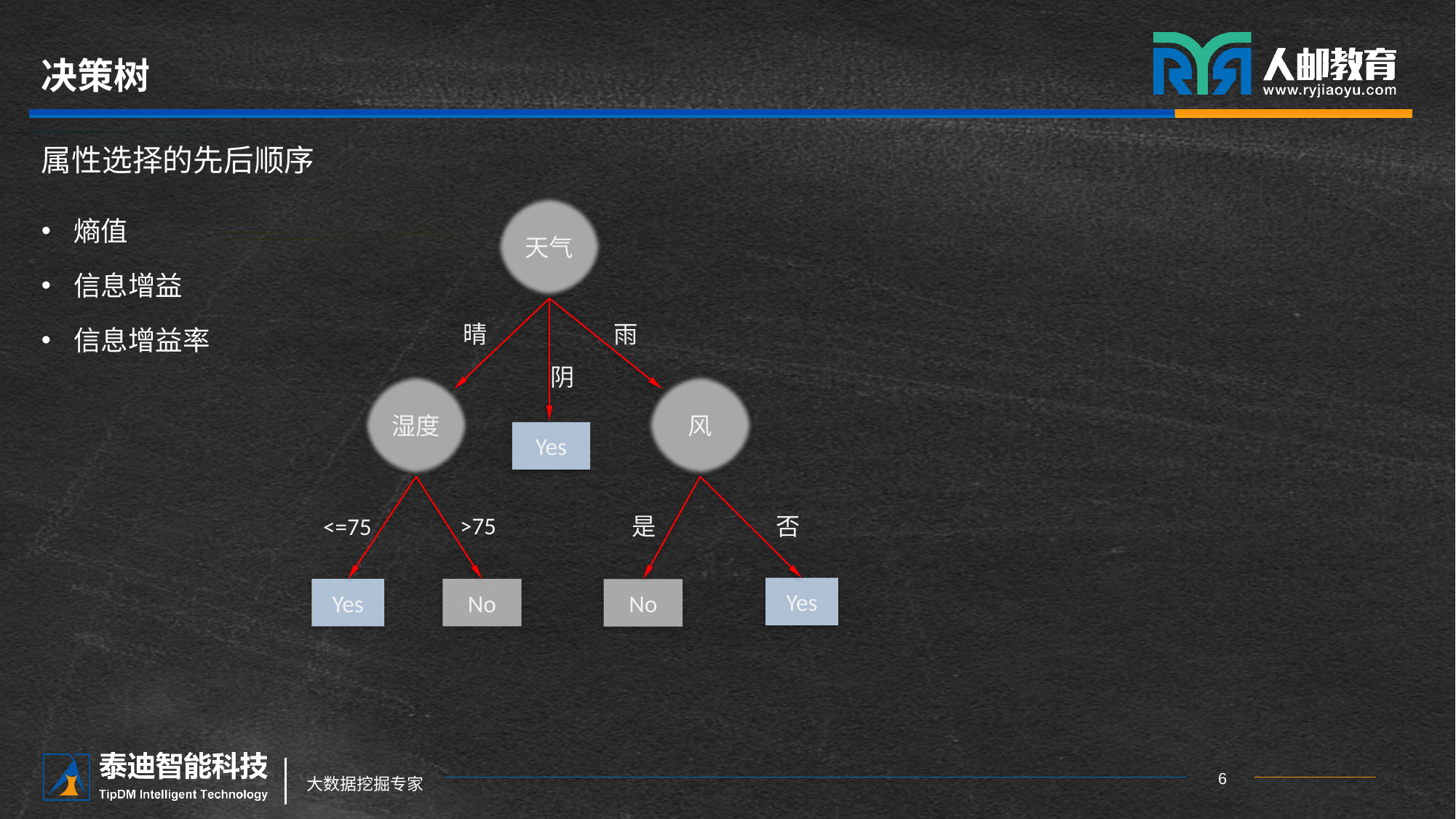

# 决策树
属性选择的先后顺序
熵值
信息增益
信息增益率

天气
晴
雨
阴
湿度
风
Yes
>75
<=75
是
否
Yes
Yes
No
No